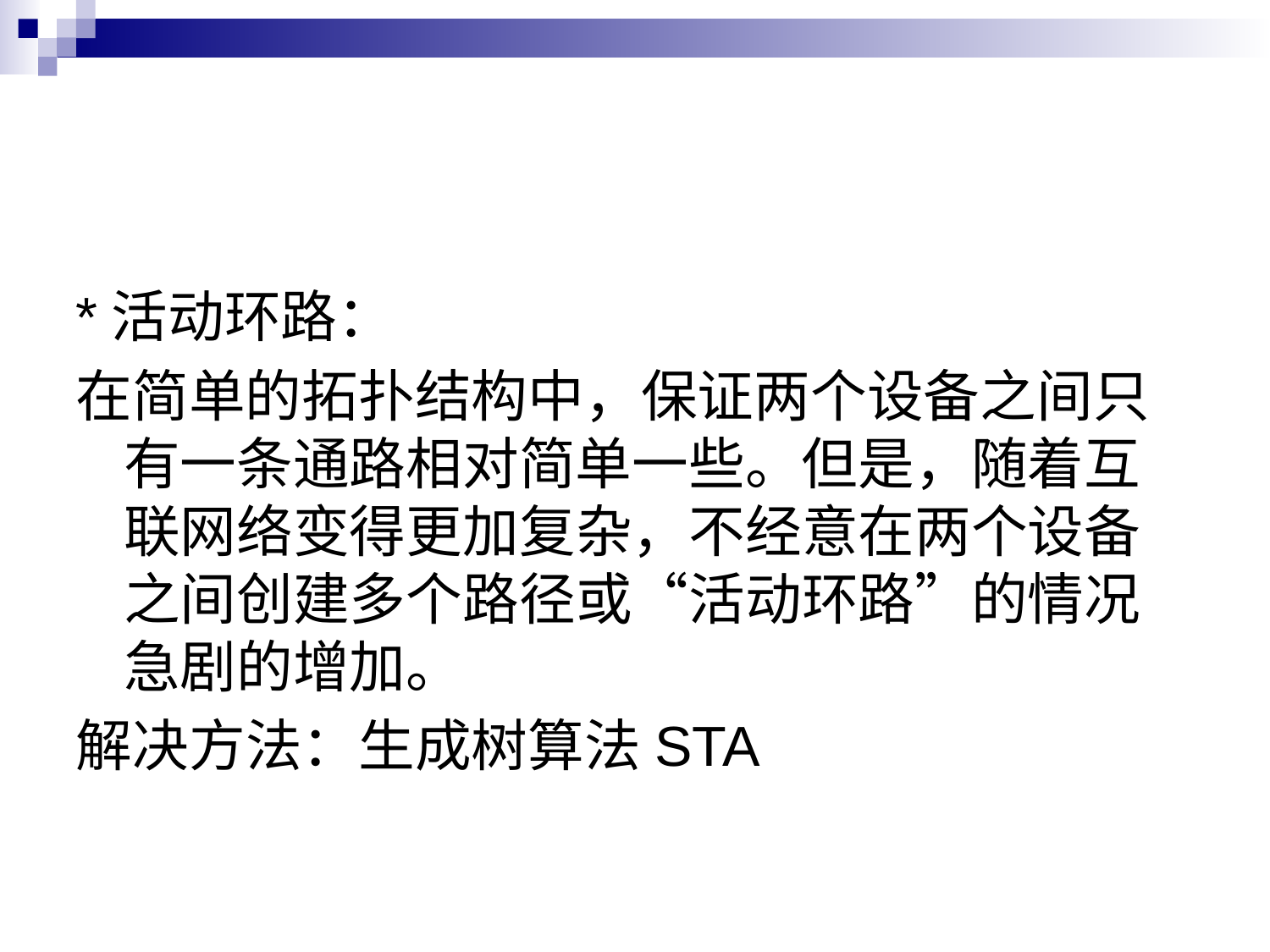

#
*活动环路：
在简单的拓扑结构中，保证两个设备之间只有一条通路相对简单一些。但是，随着互联网络变得更加复杂，不经意在两个设备之间创建多个路径或“活动环路”的情况急剧的增加。
解决方法：生成树算法STA